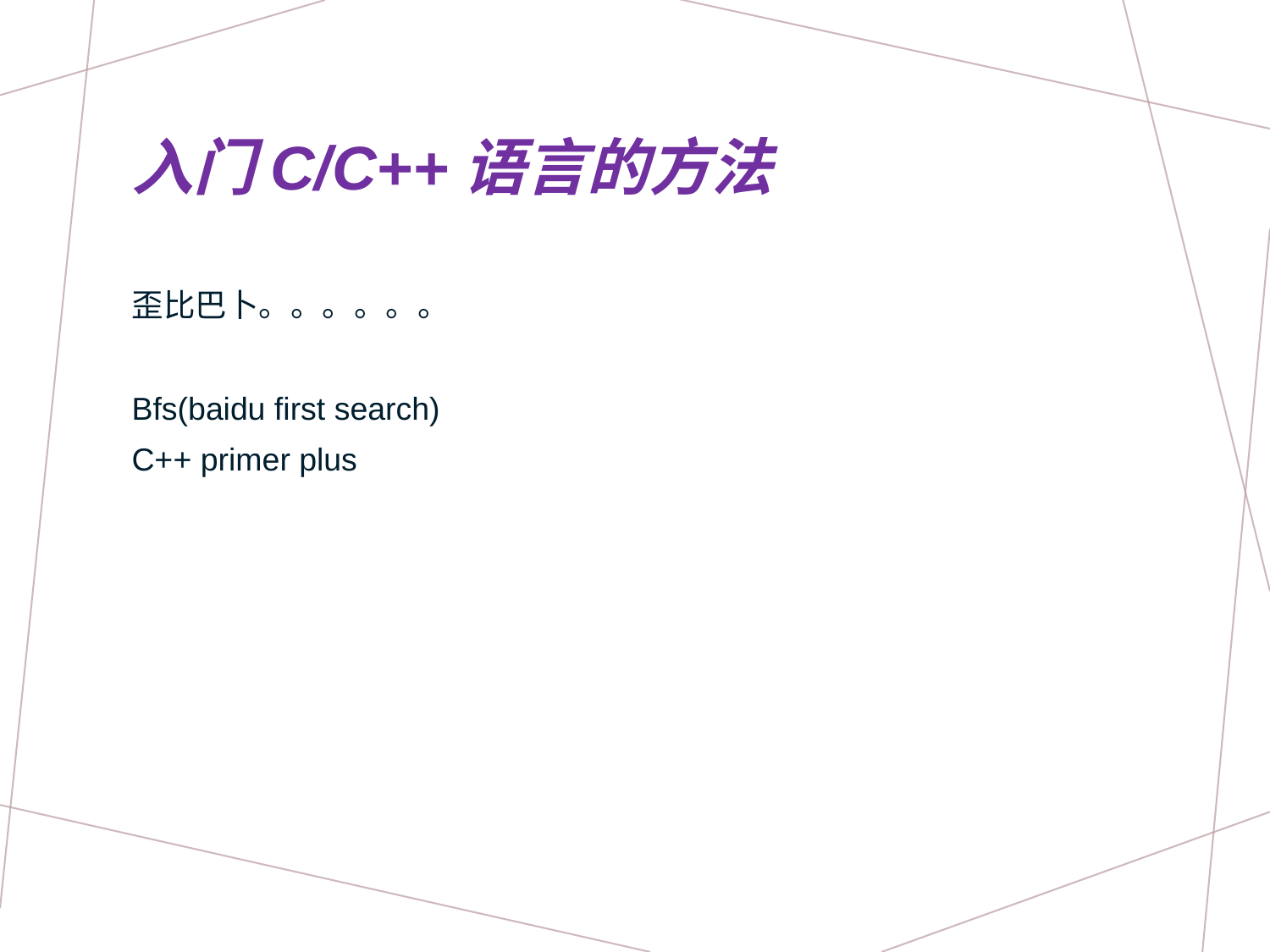

# 入门c/c++语言的方法
歪比巴卜。。。。。。

Bfs(baidu first search)
C++ primer plus